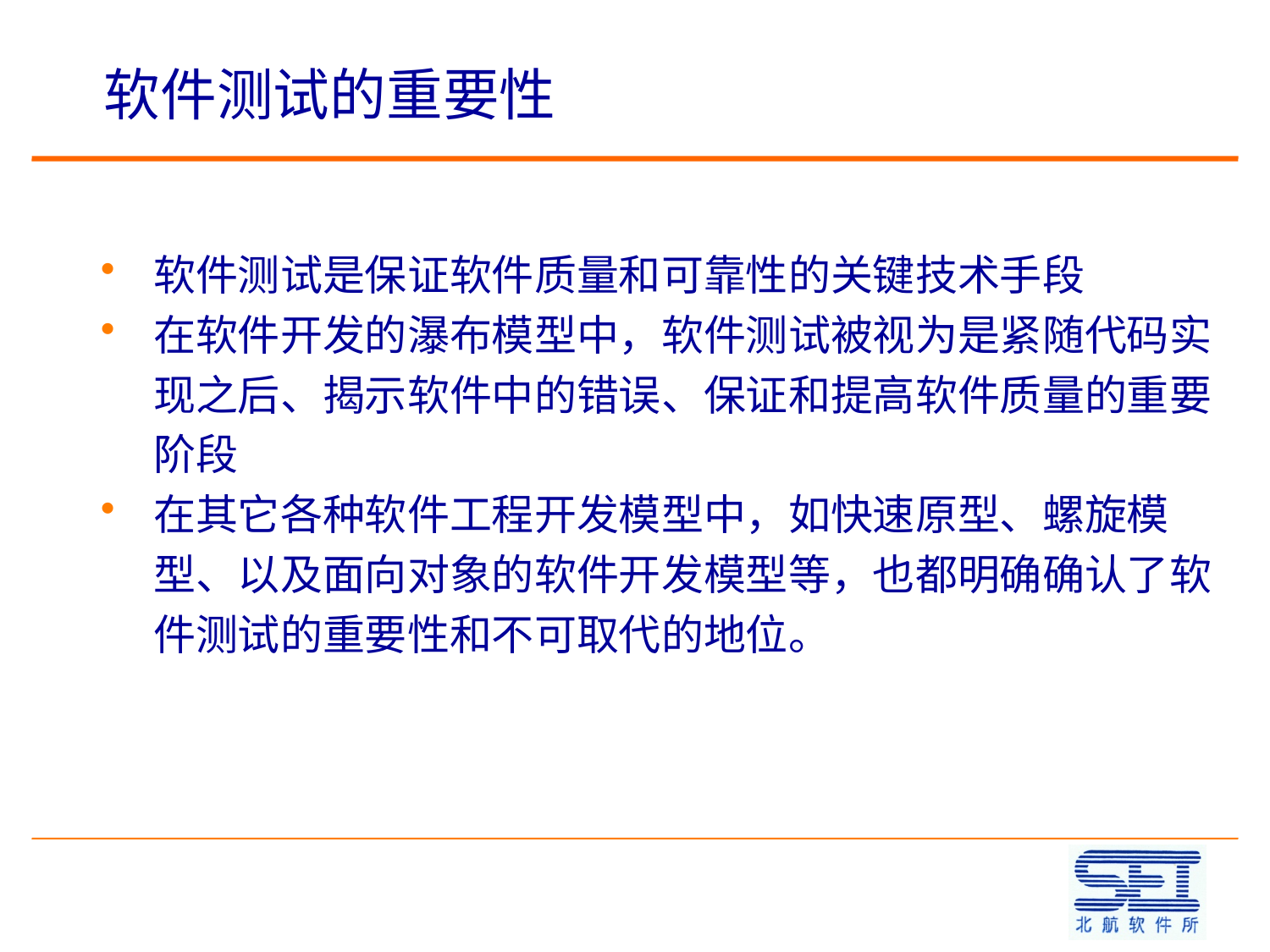

# 软件测试的重要性
软件测试是保证软件质量和可靠性的关键技术手段
在软件开发的瀑布模型中，软件测试被视为是紧随代码实现之后、揭示软件中的错误、保证和提高软件质量的重要阶段
在其它各种软件工程开发模型中，如快速原型、螺旋模型、以及面向对象的软件开发模型等，也都明确确认了软件测试的重要性和不可取代的地位。